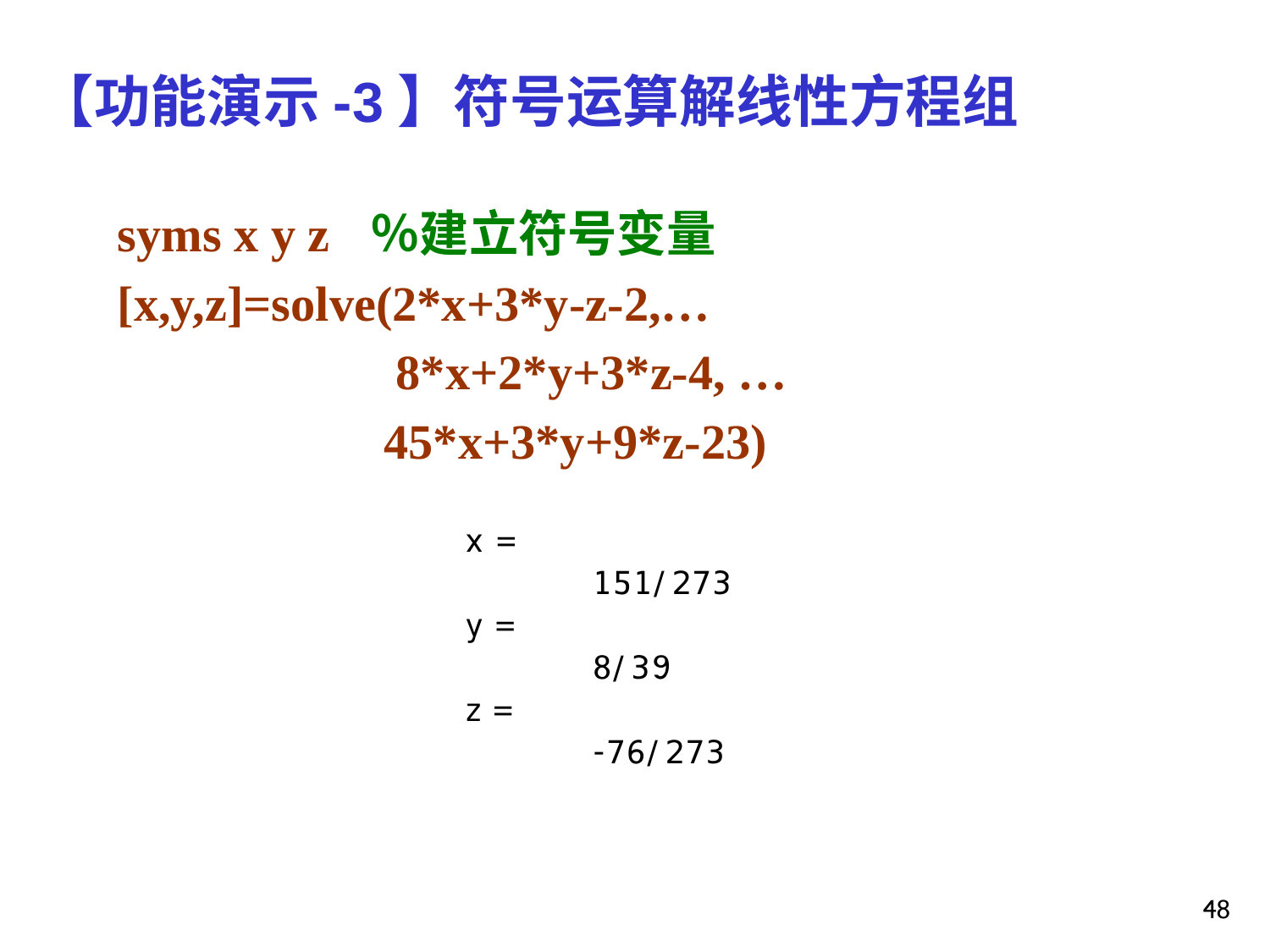

【功能演示-3】符号运算解线性方程组
syms x y z  ％建立符号变量
[x,y,z]=solve(2*x+3*y-z-2,…
		  8*x+2*y+3*z-4, …
            	 45*x+3*y+9*z-23)

	x =
		151/273
	y =
		8/39
	z =
		-76/273
48